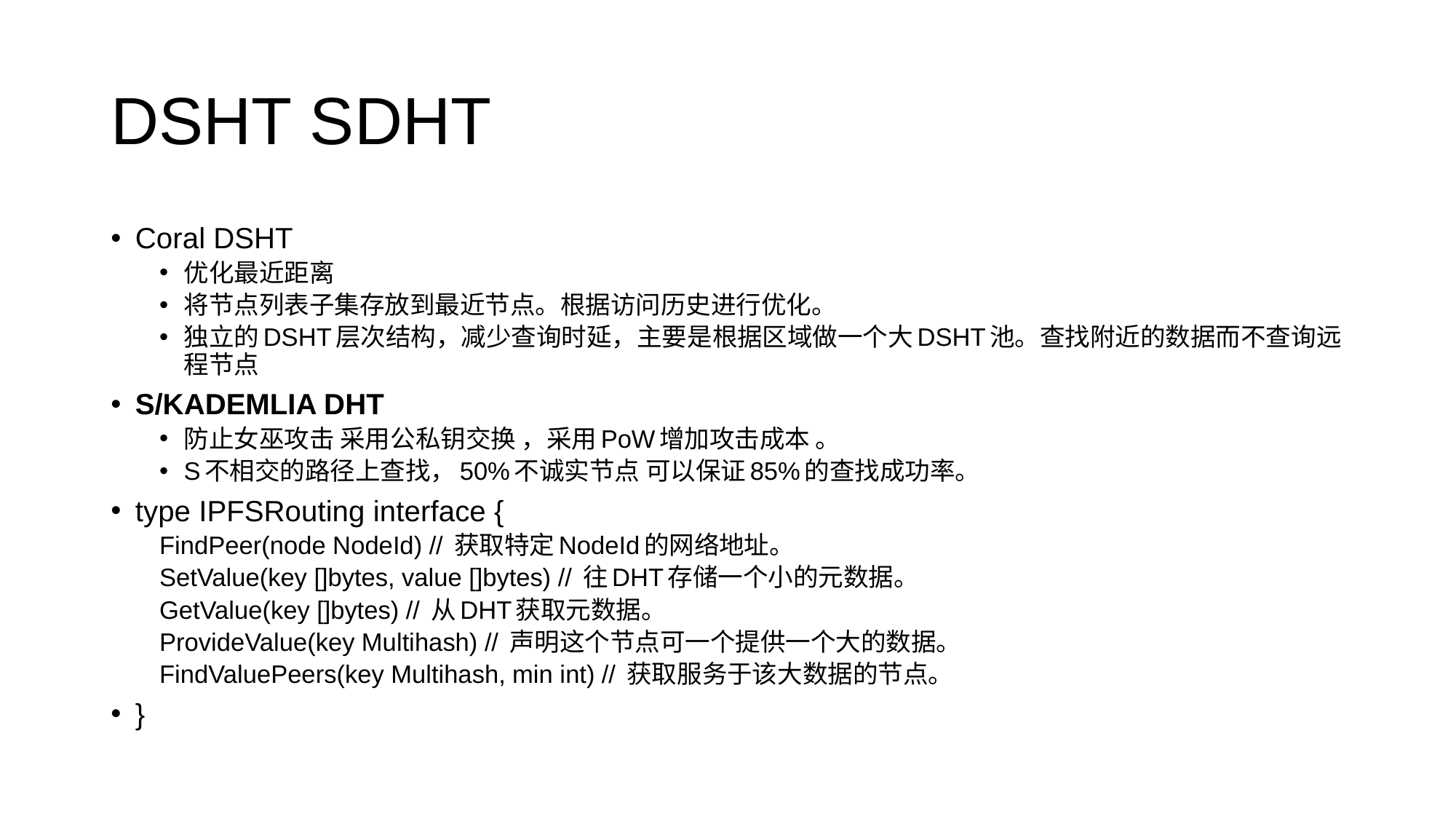

# DSHT SDHT
Coral DSHT
优化最近距离
将节点列表子集存放到最近节点。根据访问历史进行优化。
独立的DSHT层次结构，减少查询时延，主要是根据区域做一个大DSHT池。查找附近的数据而不查询远程节点
S/KADEMLIA DHT
防止女巫攻击 采用公私钥交换 ，采用PoW增加攻击成本 。
S不相交的路径上查找，50%不诚实节点 可以保证85%的查找成功率。
type IPFSRouting interface {
FindPeer(node NodeId) // 获取特定NodeId的网络地址。
SetValue(key []bytes, value []bytes) // 往DHT存储一个小的元数据。
GetValue(key []bytes) // 从DHT获取元数据。
ProvideValue(key Multihash) // 声明这个节点可一个提供一个大的数据。
FindValuePeers(key Multihash, min int) // 获取服务于该大数据的节点。
}